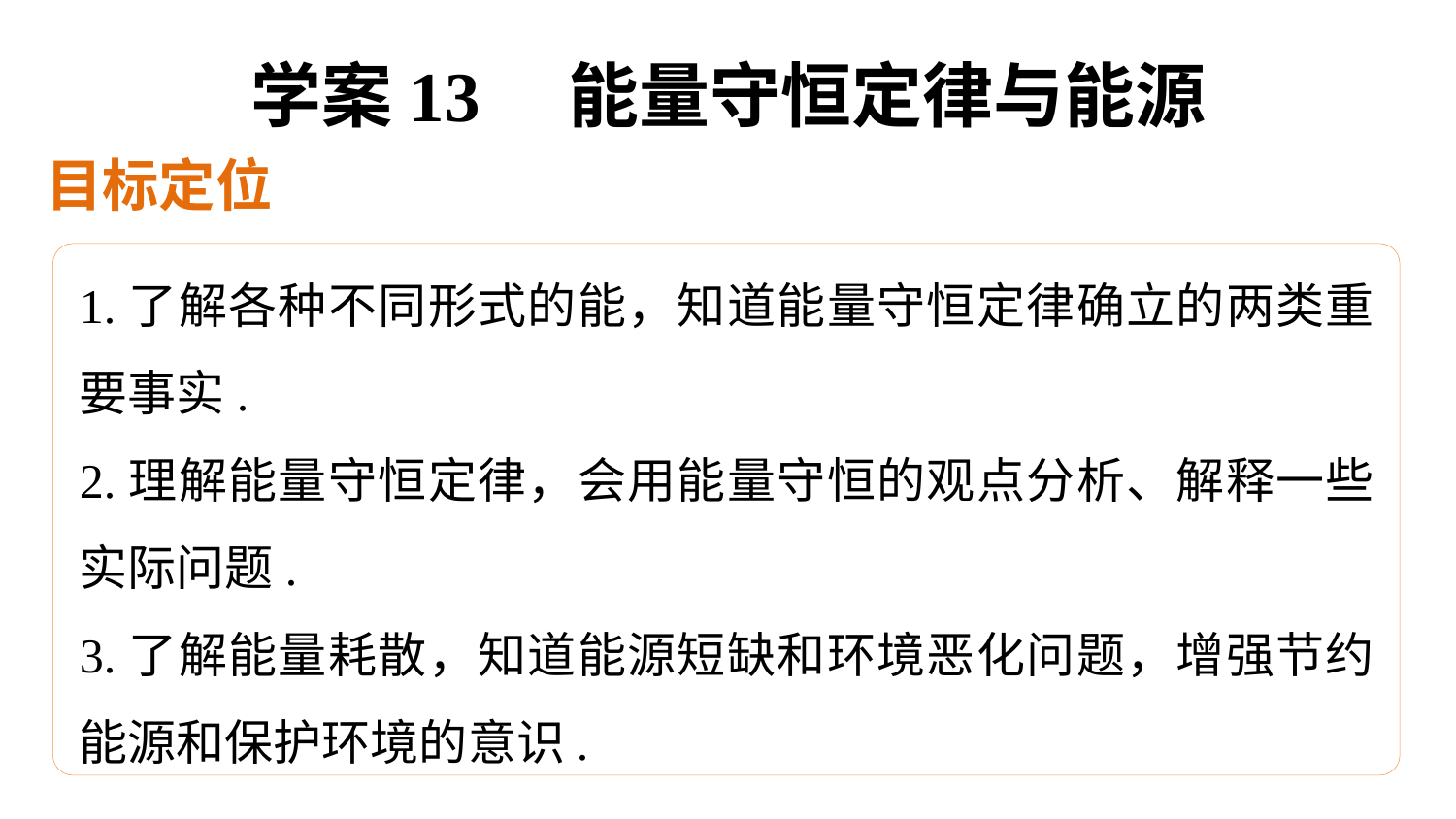

学案13　能量守恒定律与能源
目标定位
1.了解各种不同形式的能，知道能量守恒定律确立的两类重要事实.
2.理解能量守恒定律，会用能量守恒的观点分析、解释一些实际问题.
3.了解能量耗散，知道能源短缺和环境恶化问题，增强节约能源和保护环境的意识.